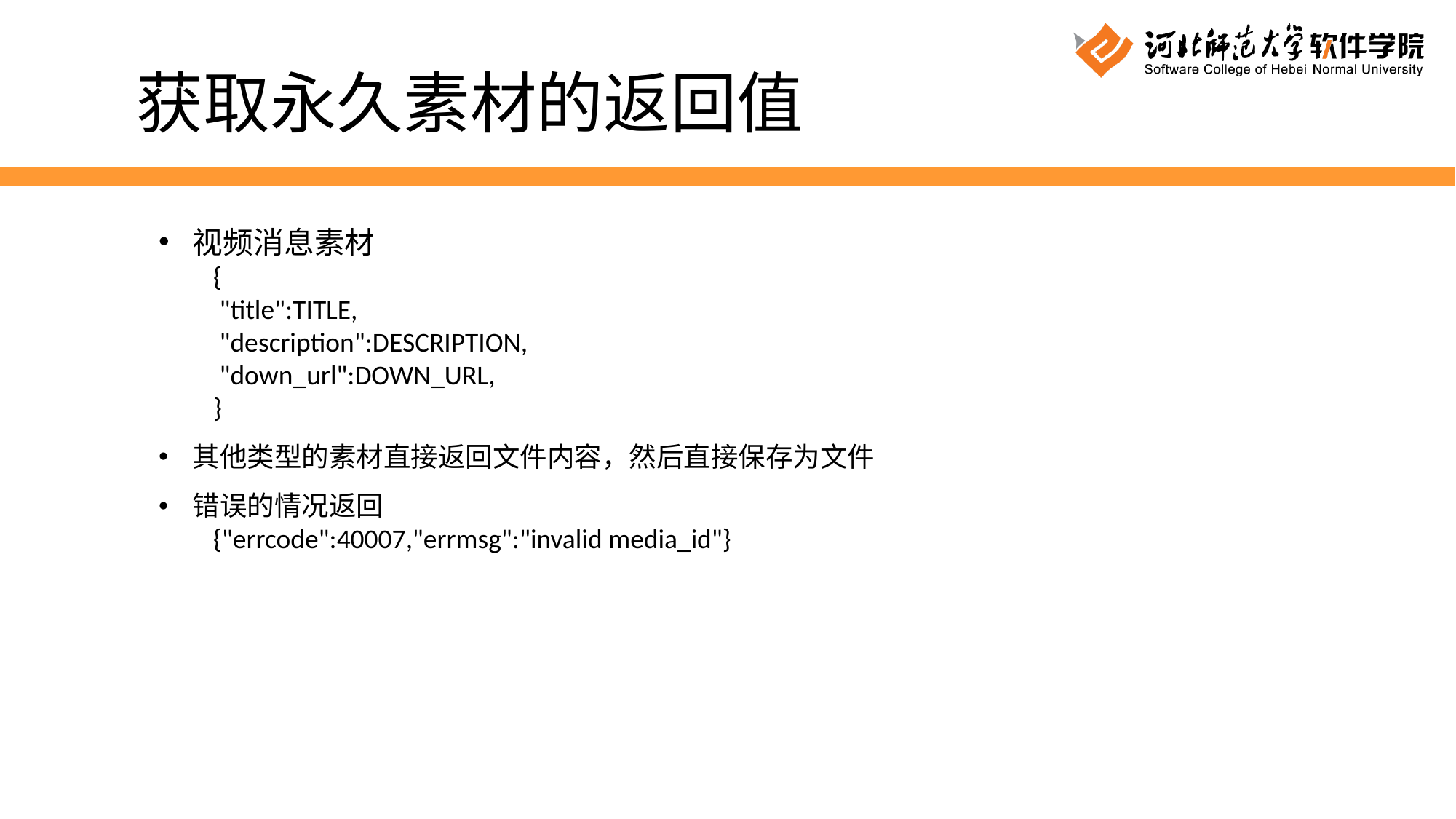

获取永久素材的返回值
视频消息素材
{
 "title":TITLE,
 "description":DESCRIPTION,
 "down_url":DOWN_URL,
}
其他类型的素材直接返回文件内容，然后直接保存为文件
错误的情况返回
{"errcode":40007,"errmsg":"invalid media_id"}